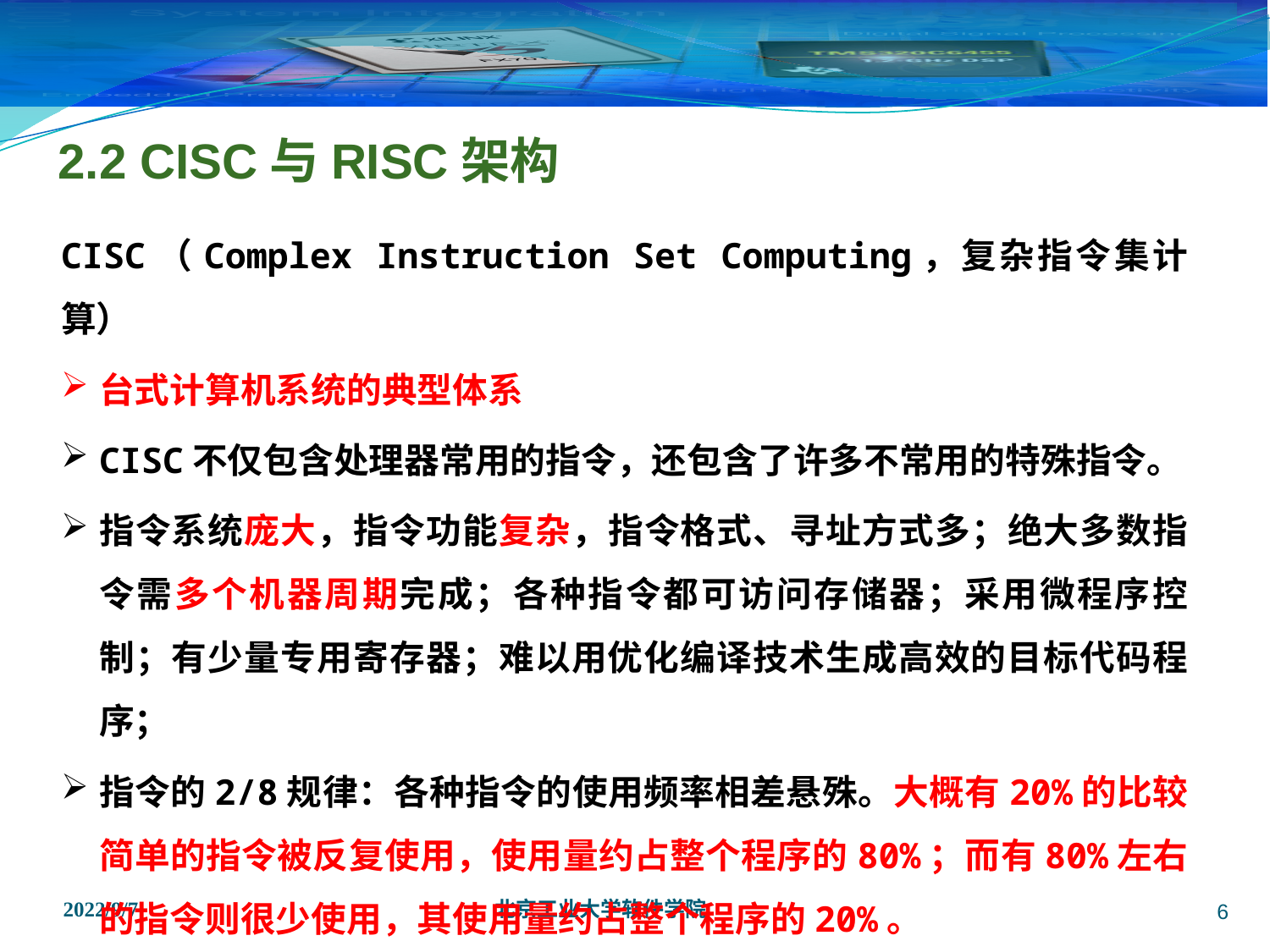

2.2 CISC与RISC架构
CISC（Complex Instruction Set Computing，复杂指令集计算）
台式计算机系统的典型体系
CISC不仅包含处理器常用的指令，还包含了许多不常用的特殊指令。
指令系统庞大，指令功能复杂，指令格式、寻址方式多；绝大多数指令需多个机器周期完成；各种指令都可访问存储器；采用微程序控制；有少量专用寄存器；难以用优化编译技术生成高效的目标代码程序；
指令的2/8规律：各种指令的使用频率相差悬殊。大概有20%的比较简单的指令被反复使用，使用量约占整个程序的80%；而有80%左右的指令则很少使用，其使用量约占整个程序的20%。